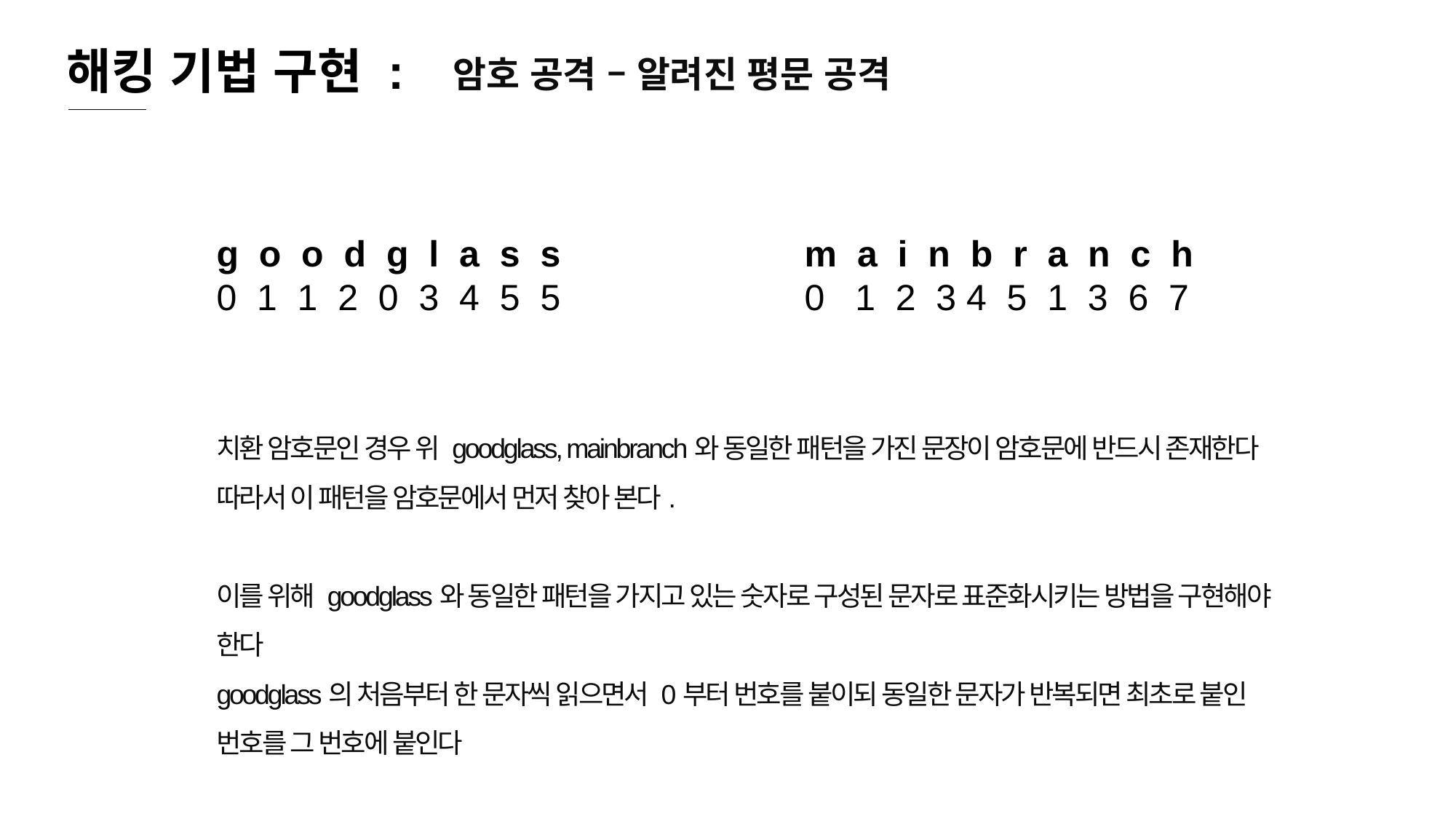

해킹 기법 구현 :
암호 공격 – 알려진 평문 공격
m  a  i  n  b  r  a  n  c  h
0   1  2  3 4  5  1  3  6  7
g  o  o  d  g  l  a  s  s
0  1  1  2  0  3  4  5  5
치환 암호문인 경우 위 goodglass, mainbranch와 동일한 패턴을 가진 문장이 암호문에 반드시 존재한다
따라서 이 패턴을 암호문에서 먼저 찾아 본다.

이를 위해 goodglass와 동일한 패턴을 가지고 있는 숫자로 구성된 문자로 표준화시키는 방법을 구현해야 한다
goodglass의 처음부터 한 문자씩 읽으면서 0부터 번호를 붙이되 동일한 문자가 반복되면 최초로 붙인 번호를 그 번호에 붙인다